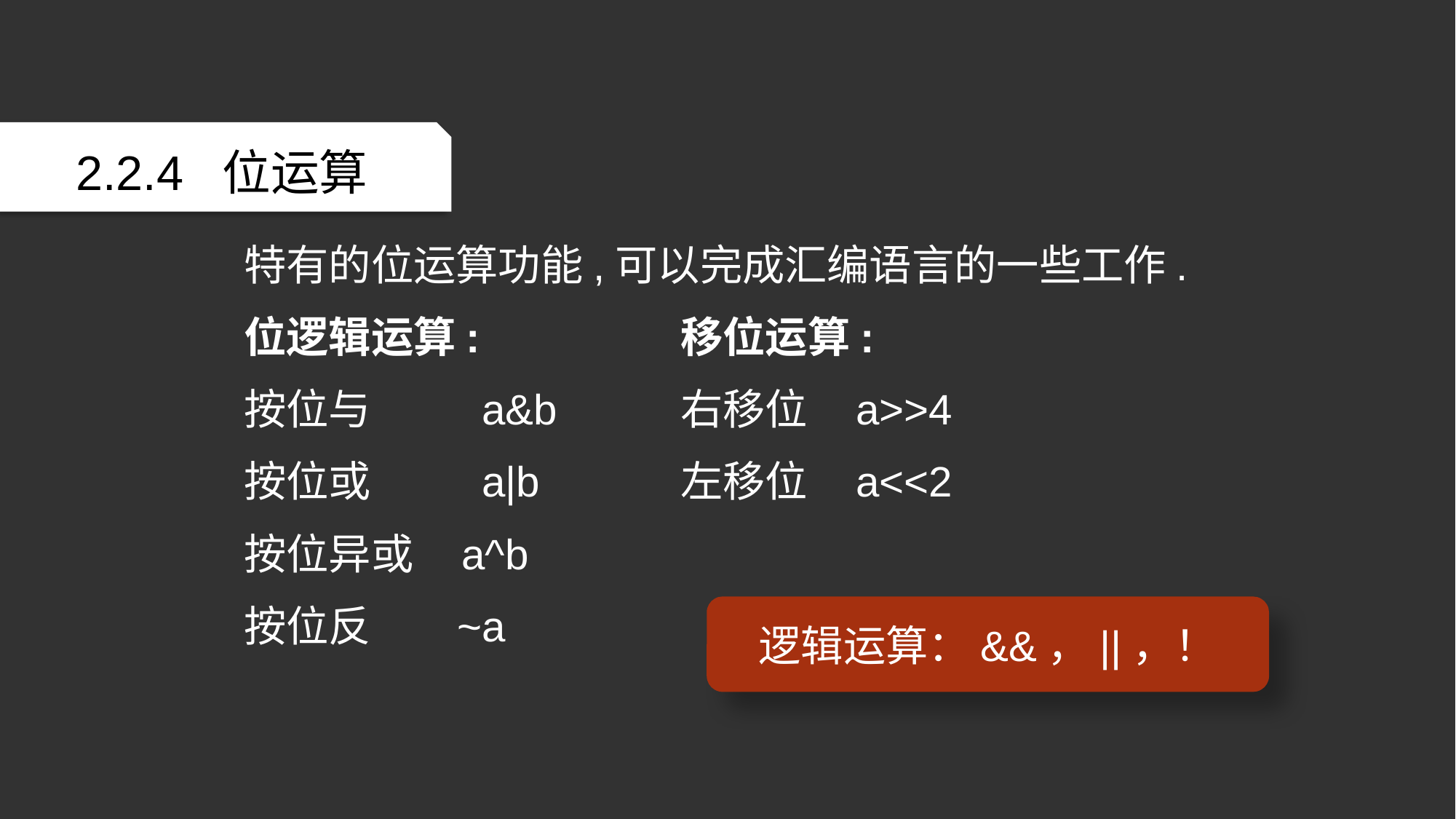

2.2.4  位运算
特有的位运算功能,可以完成汇编语言的一些工作.
位逻辑运算:		移位运算:
按位与	 a&b		右移位    a>>4
按位或	 a|b		左移位    a<<2
按位异或    a^b
按位反        ~a
逻辑运算：&&，||，！